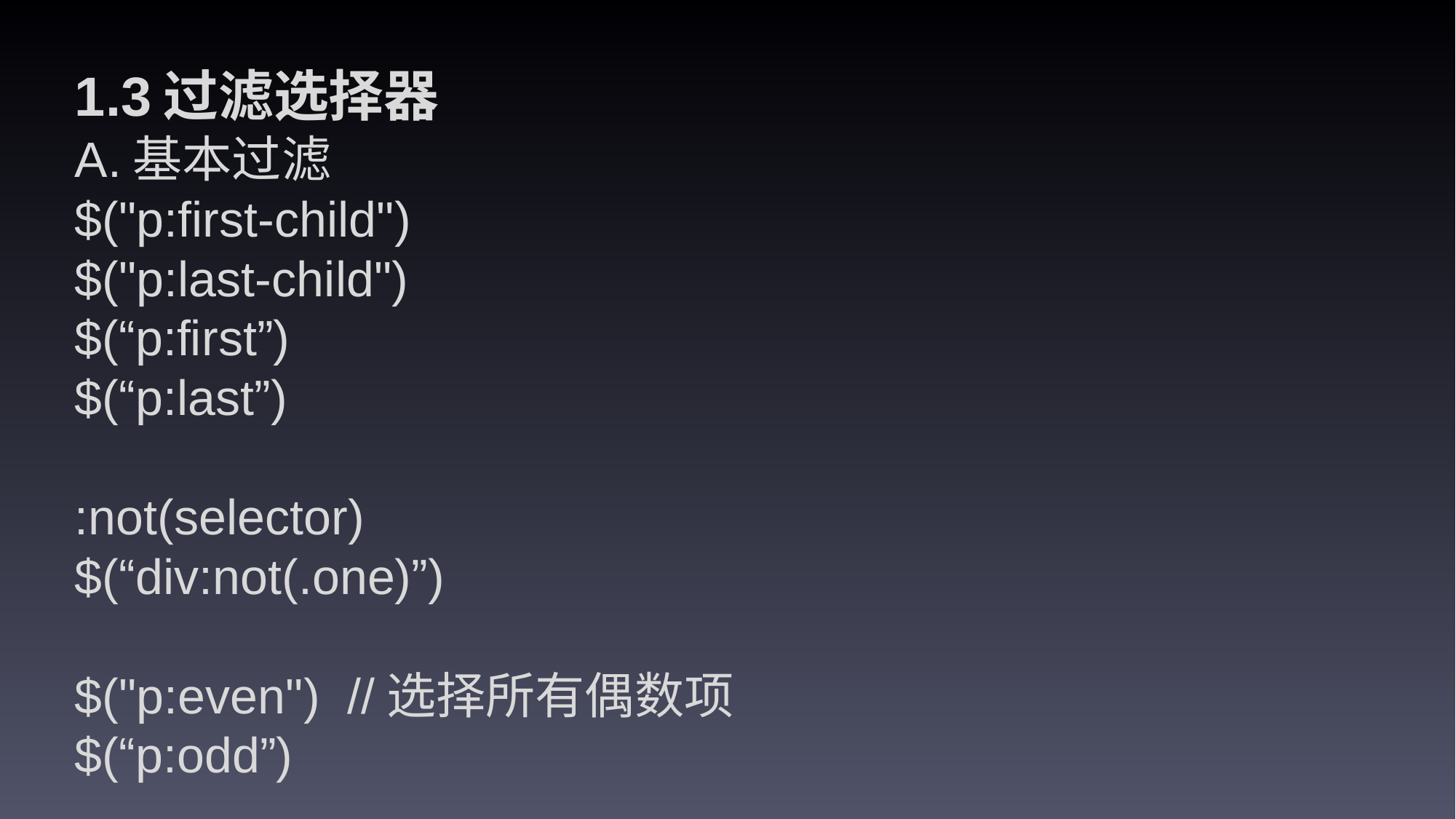

1.3过滤选择器
A.基本过滤
$("p:first-child")
$("p:last-child")
$(“p:first”)
$(“p:last”)

:not(selector)
$(“div:not(.one)”)

$("p:even")  //选择所有偶数项
$(“p:odd”)